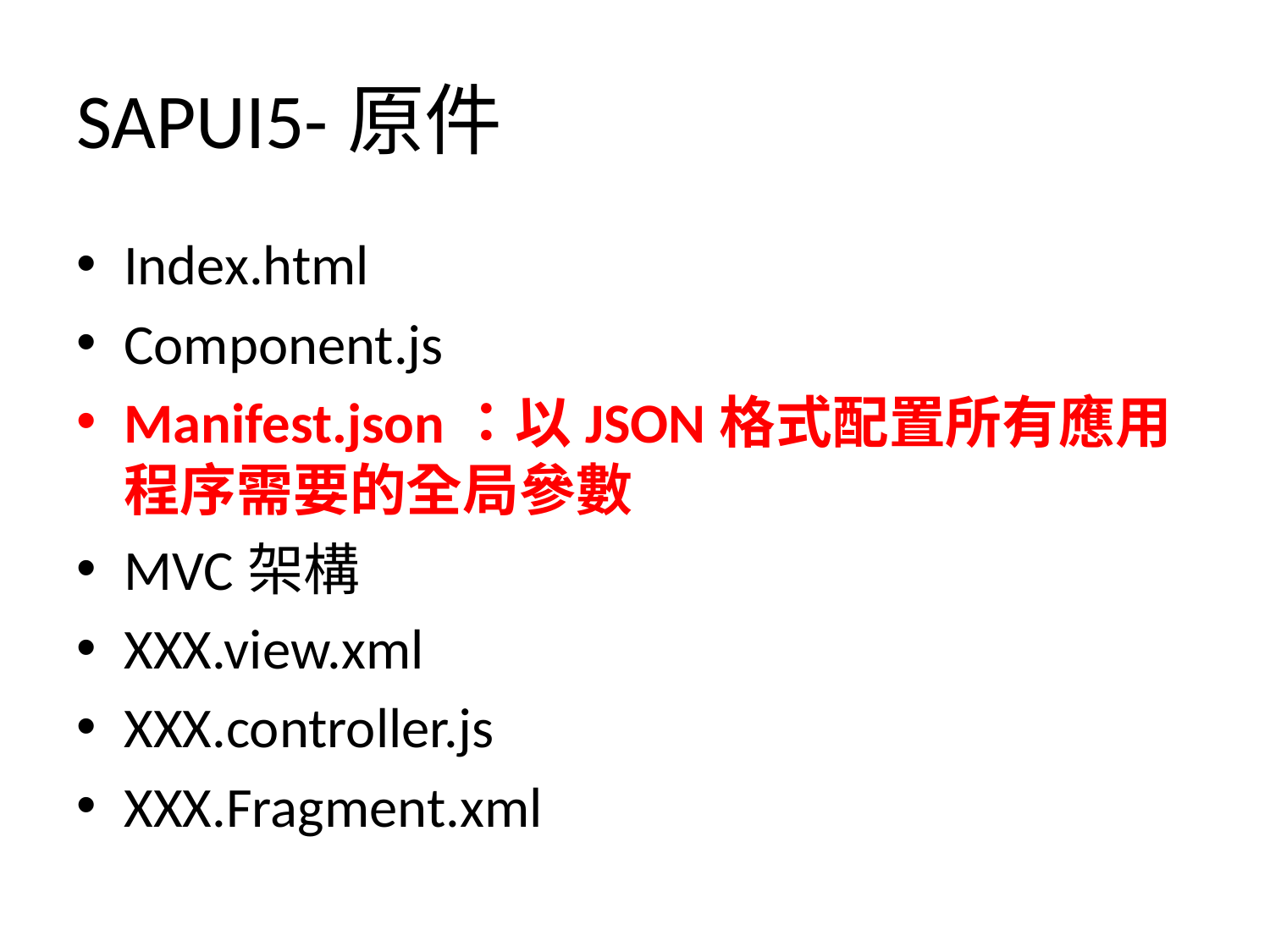

# SAPUI5-原件
Index.html
Component.js
Manifest.json：以JSON格式配置所有應用程序需要的全局參數
MVC架構
XXX.view.xml
XXX.controller.js
XXX.Fragment.xml